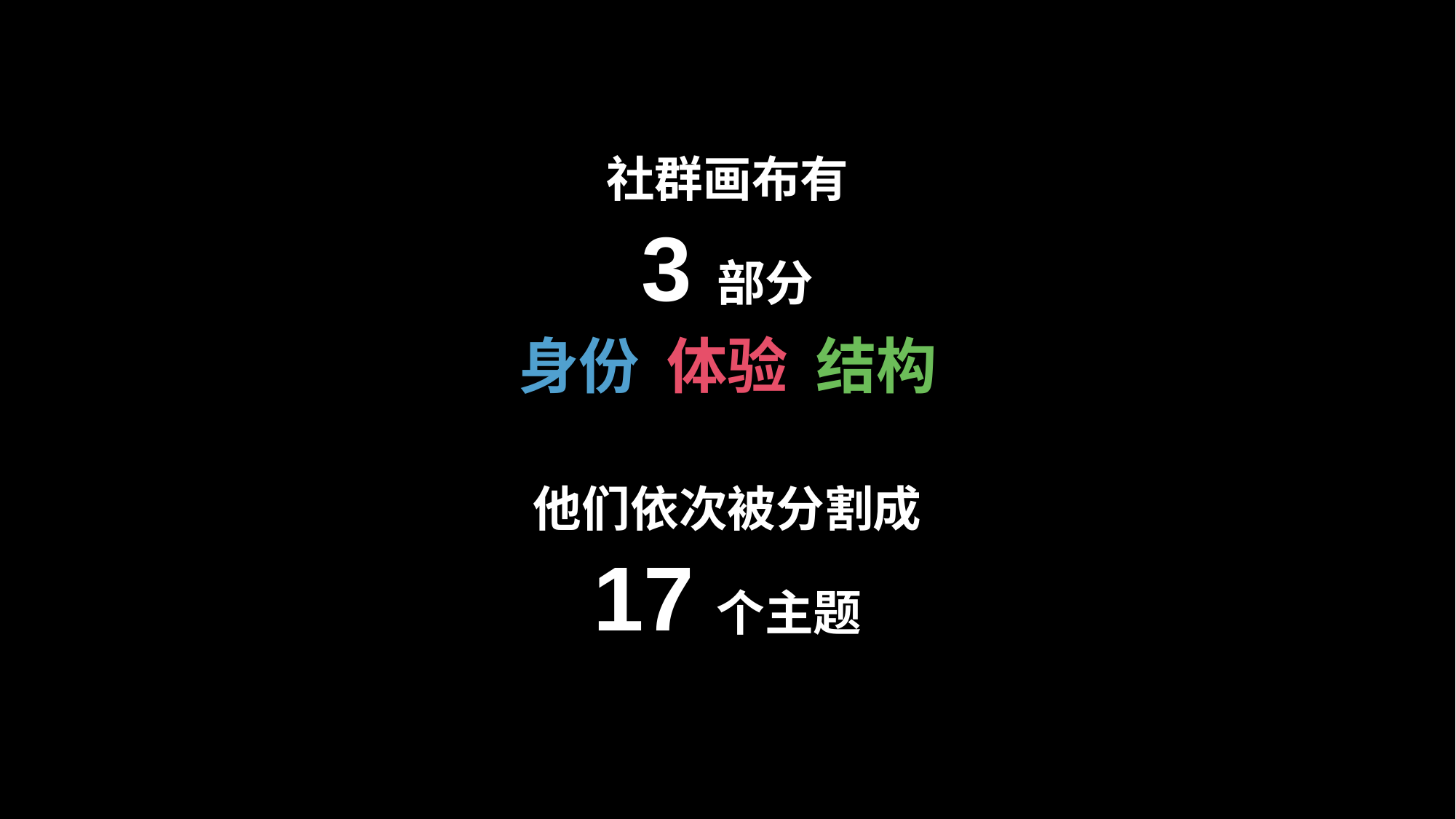

社群画布有
3 部分
身份  体验  结构

他们依次被分割成
17个主题
7